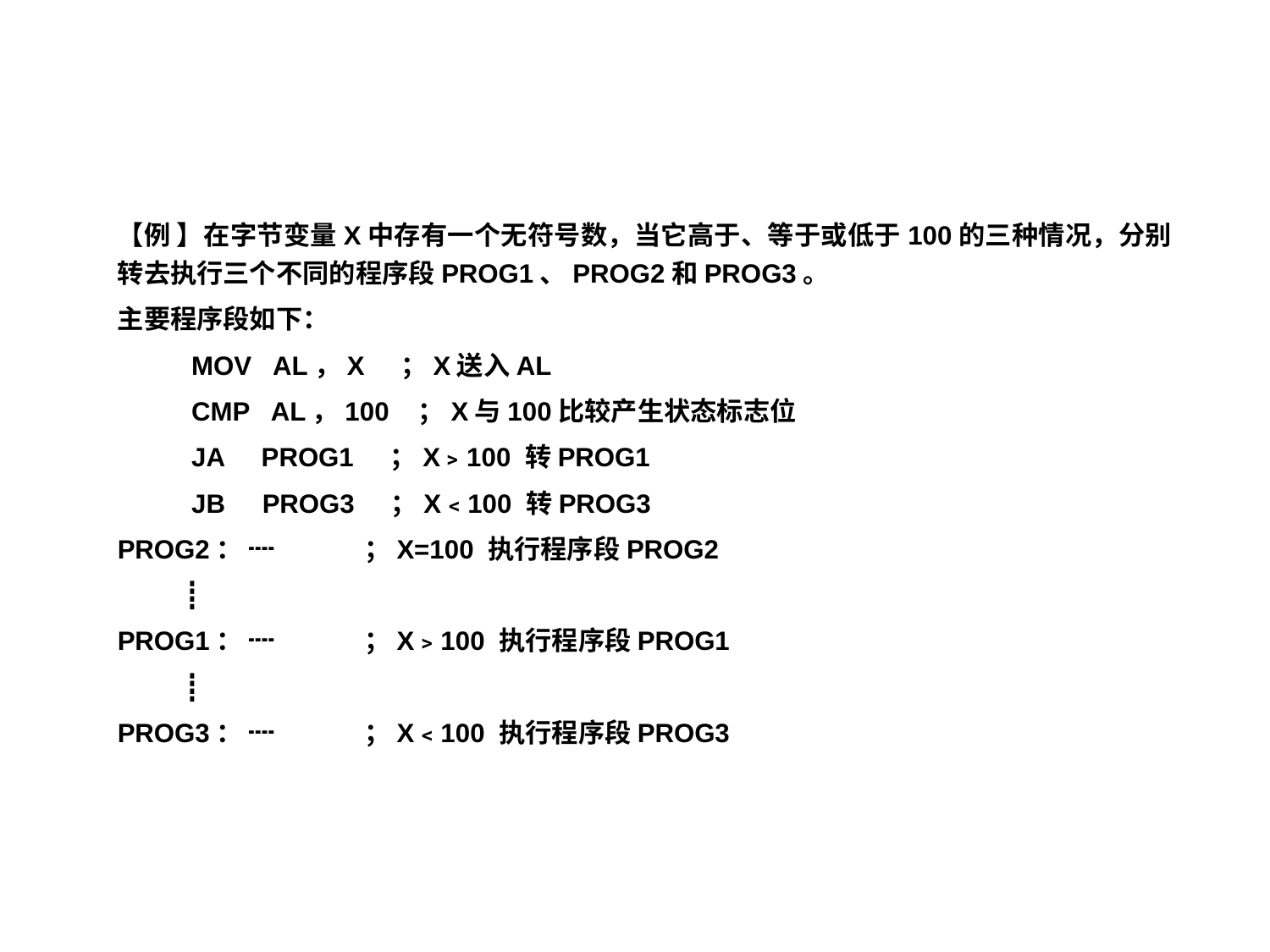

【例 】在字节变量X中存有一个无符号数，当它高于、等于或低于100的三种情况，分别转去执行三个不同的程序段PROG1、PROG2和PROG3。
主要程序段如下：
          MOV   AL，X    ；X送入AL
          CMP   AL，100   ；X与100比较产生状态标志位
          JA     PROG1    ；X﹥100 转PROG1
          JB     PROG3    ；X﹤100 转PROG3
PROG2： ┉               ；X=100 执行程序段PROG2
         ┋
PROG1： ┉               ；X﹥100 执行程序段PROG1
         ┋
PROG3： ┉               ；X﹤100 执行程序段PROG3